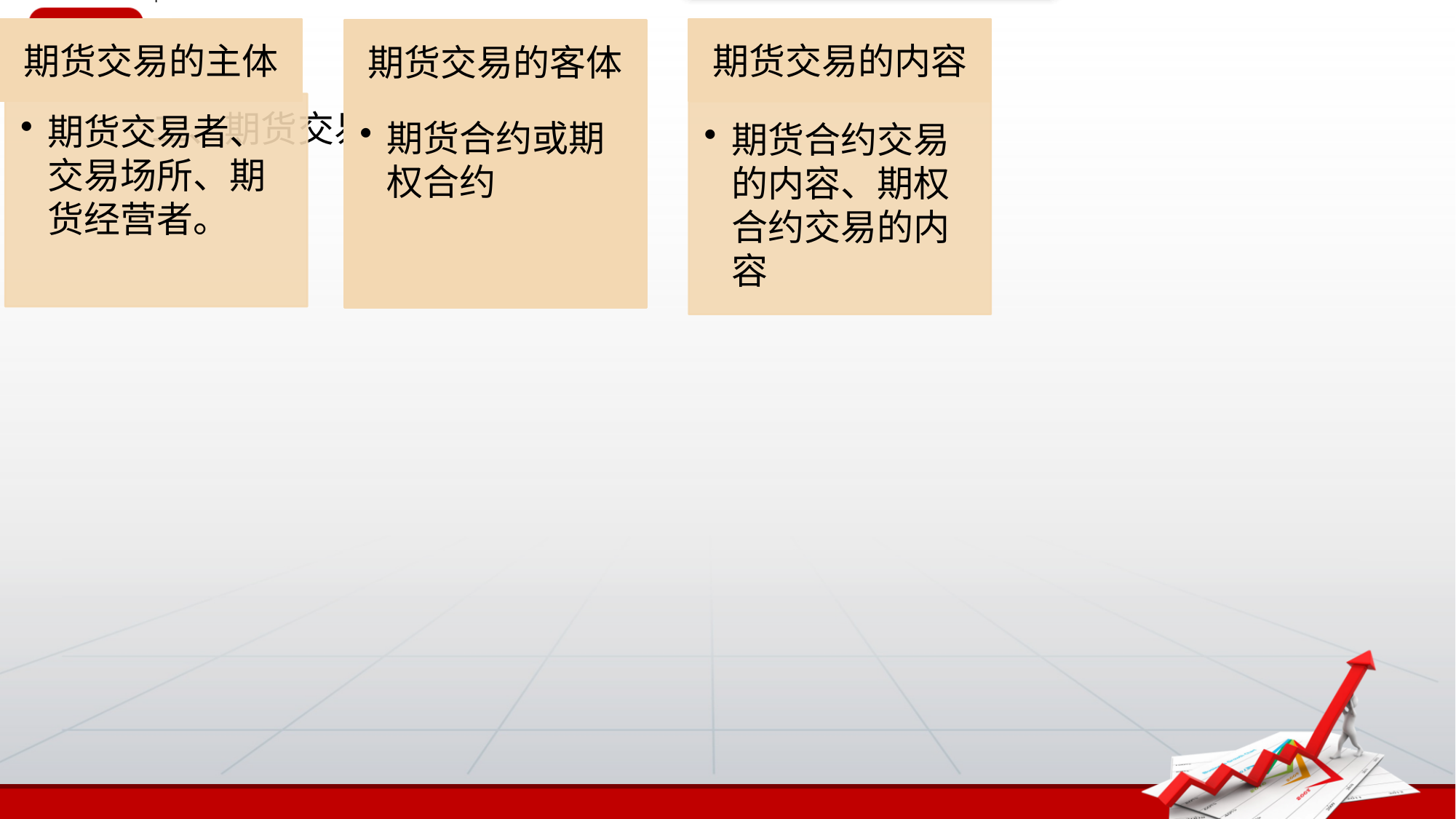

二、期货交易的法律特征

期货交易的主体
期货交易者、交易场所、期货经营者。
期货交易的客体
期货合约或期权合约
期货交易的内容
期货合约交易的内容、期权合约交易的内容